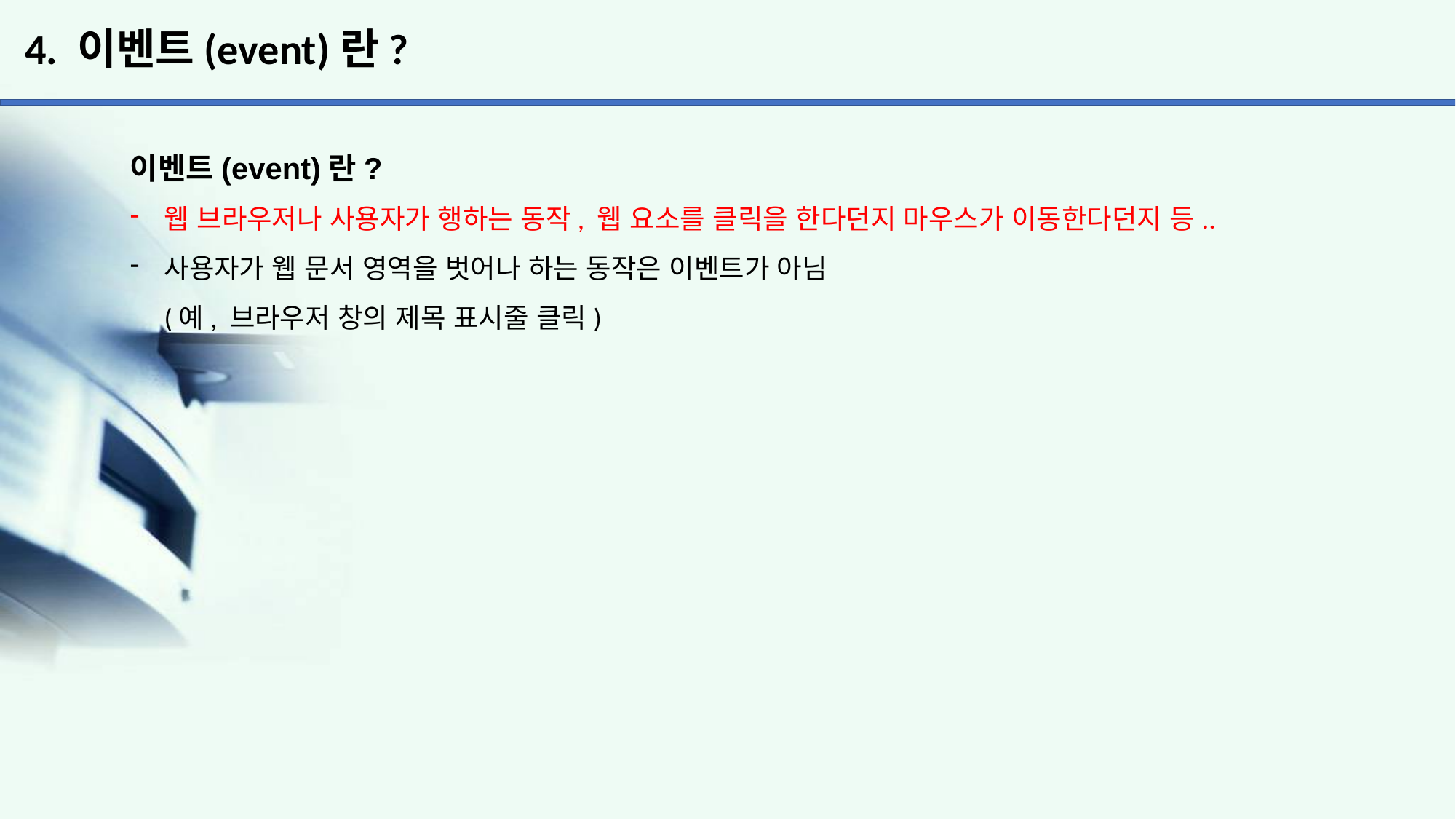

# 4. 이벤트(event)란?
이벤트(event)란?
웹 브라우저나 사용자가 행하는 동작, 웹 요소를 클릭을 한다던지 마우스가 이동한다던지 등..
사용자가 웹 문서 영역을 벗어나 하는 동작은 이벤트가 아님
(예, 브라우저 창의 제목 표시줄 클릭)